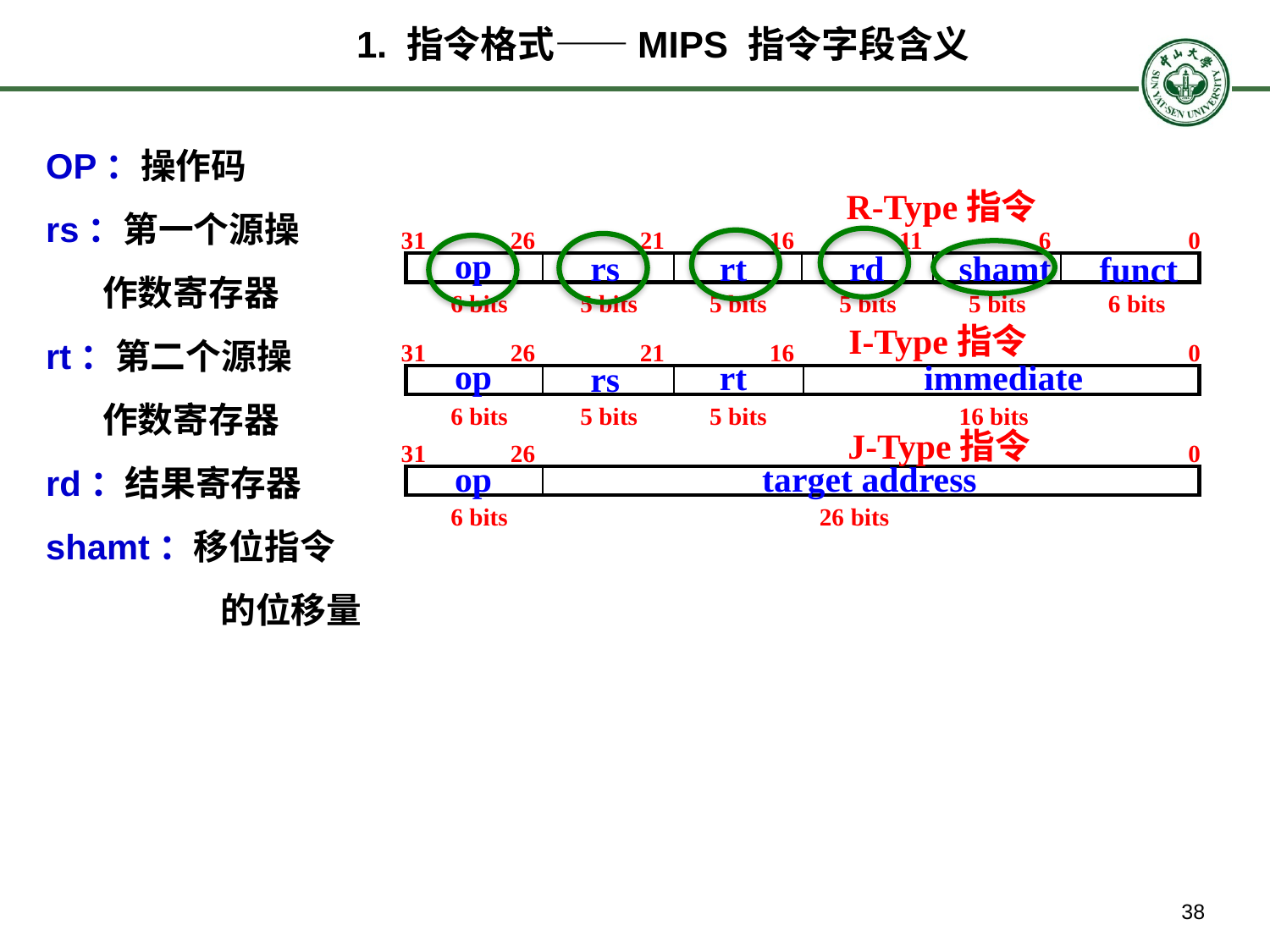

# 1. 指令格式——MIPS 指令字段含义
OP：操作码
rs：第一个源操
      作数寄存器
rt：第二个源操
      作数寄存器
rd：结果寄存器
shamt：移位指令
		的位移量

R-Type指令
31
26
21
16
11
6
0
op

rs

rt

rd

shamt

funct

6 bits
5 bits
5 bits
5 bits
5 bits
6 bits
I-Type指令
31
26
21
16
0
op

rt

immediate
rs

6 bits
5 bits
5 bits
16 bits
J-Type指令
31
26
0
target address
op

6 bits
26 bits